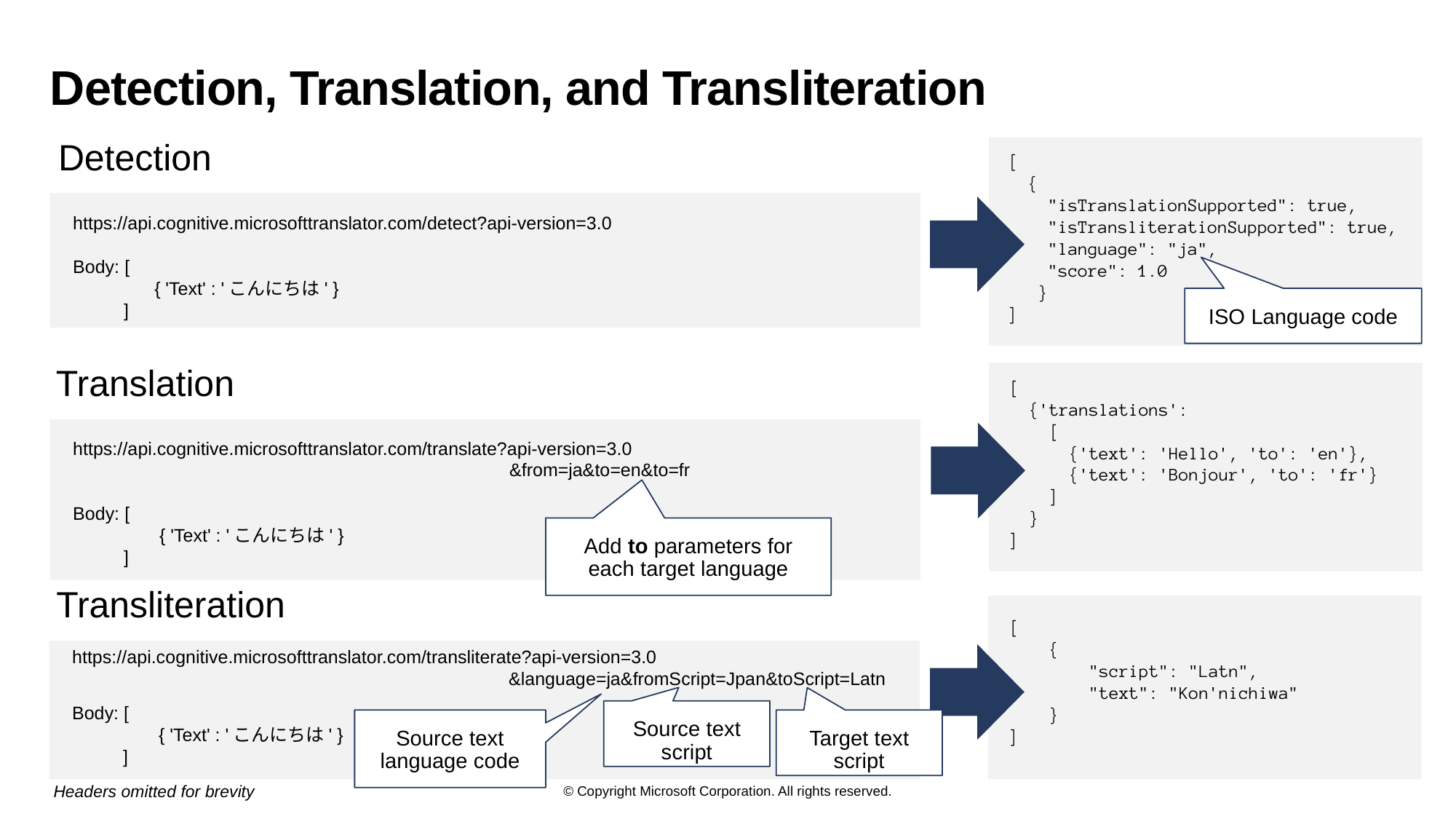

# Detection, Translation, and Transliteration
Detection

[
  {
    "isTranslationSupported": true,
    "isTransliterationSupported": true,
    "language": "ja",
    "score": 1.0
   }
]

https://api.cognitive.microsofttranslator.com/detect?api-version=3.0

Body: [
                { 'Text' : 'こんにちは' }
          ]
ISO Language code
Translation

[
  {'translations':
    [
      {'text': 'Hello', 'to': 'en'},
      {'text': 'Bonjour', 'to': 'fr'}
    ]
  }
]

https://api.cognitive.microsofttranslator.com/translate?api-version=3.0
				&from=ja&to=en&to=fr

Body: [
                 { 'Text' : 'こんにちは' }
          ]
Add to parameters for each target language
Transliteration

[
    {
        "script": "Latn",
        "text": "Kon'nichiwa"
    }
]
https://api.cognitive.microsofttranslator.com/transliterate?api-version=3.0
				&language=ja&fromScript=Jpan&toScript=Latn

Body: [
                 { 'Text' : 'こんにちは' }
          ]

Source text script
Source text language code
Target text script
Headers omitted for brevity